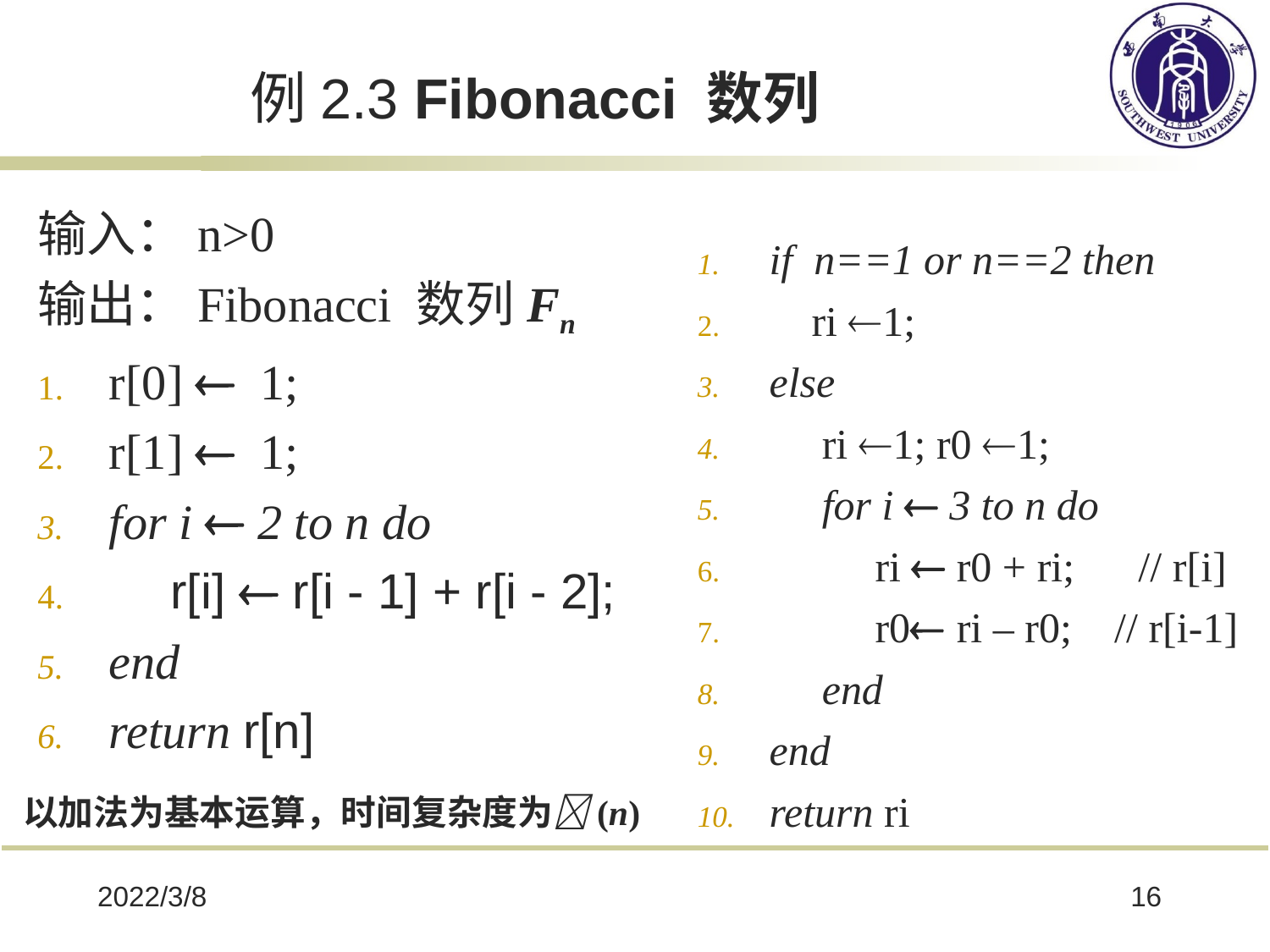

# 例2.3 Fibonacci 数列
输入：n>0
输出：Fibonacci 数列Fn
r[0] ←  1;
r[1] ←  1;
for i ← 2 to n do
     r[i] ← r[i - 1] + r[i - 2];
end
return r[n]
if  n==1 or n==2 then
    ri ←1;
else
     ri ←1; r0 ←1;
     for i ← 3 to n do
          ri ← r0 + ri;      // r[i]
          r0← ri – r0;    // r[i-1]
     end
end
return ri
以加法为基本运算，时间复杂度为Θ(n)
2022/3/8
16